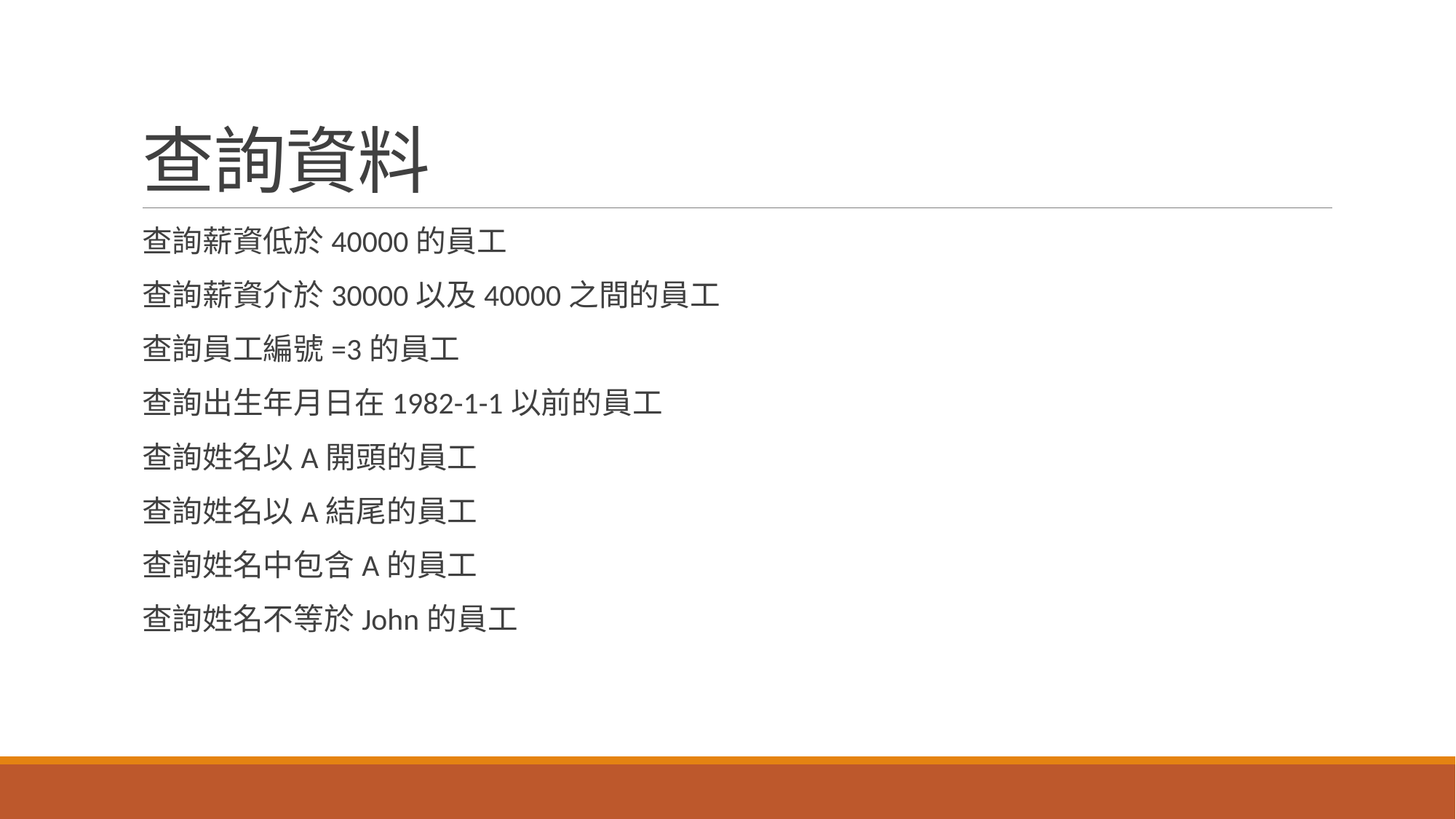

# 查詢資料
查詢薪資低於40000的員工
查詢薪資介於30000以及40000之間的員工
查詢員工編號=3的員工
查詢出生年月日在1982-1-1以前的員工
查詢姓名以A開頭的員工
查詢姓名以A結尾的員工
查詢姓名中包含A的員工
查詢姓名不等於John的員工